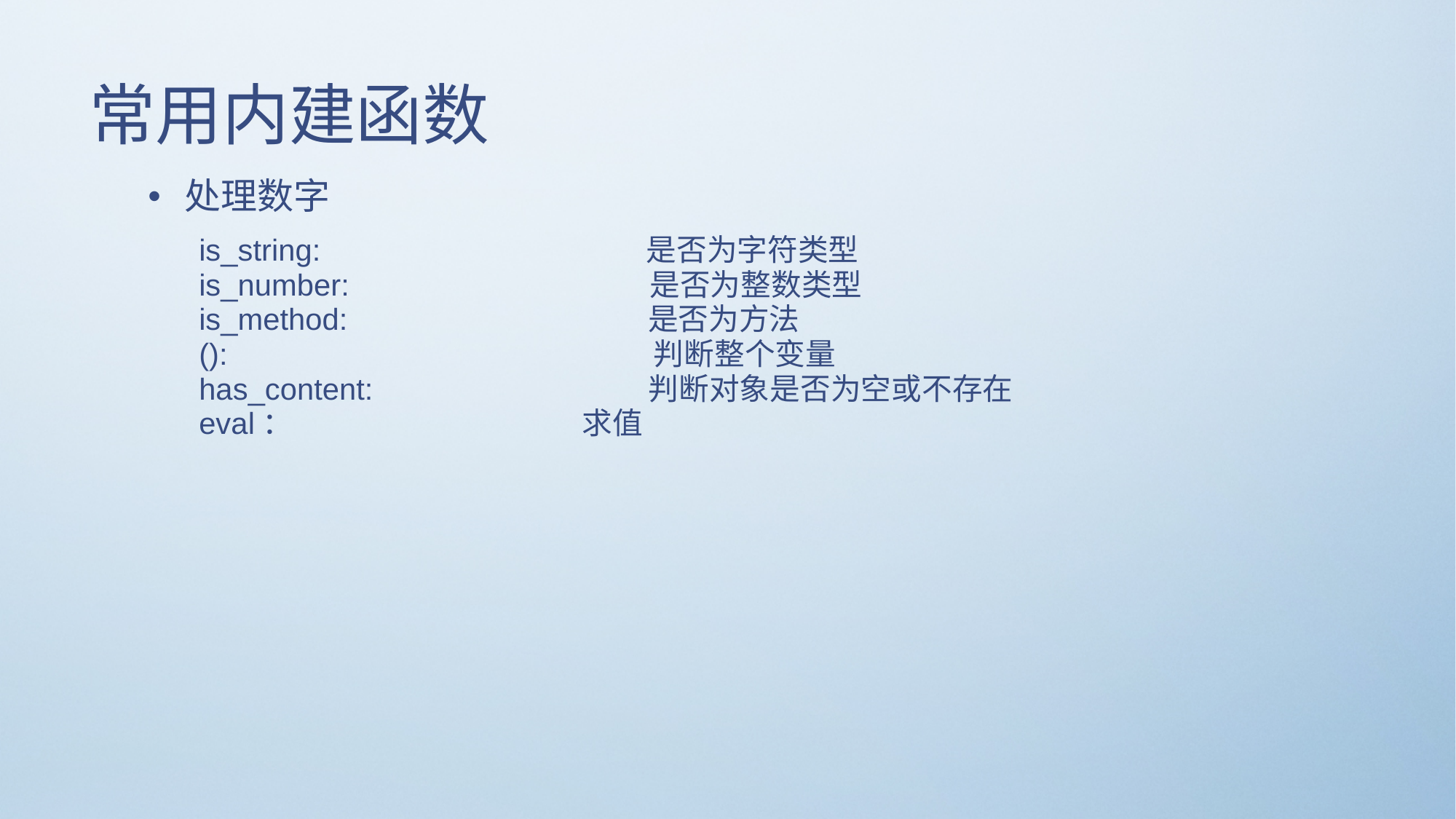

# 常用内建函数
处理数字
is_string:                                      是否为字符类型
is_number:                                   是否为整数类型
is_method:                                   是否为方法
():                                                  判断整个变量
has_content:                                判断对象是否为空或不存在
eval：                                           求值